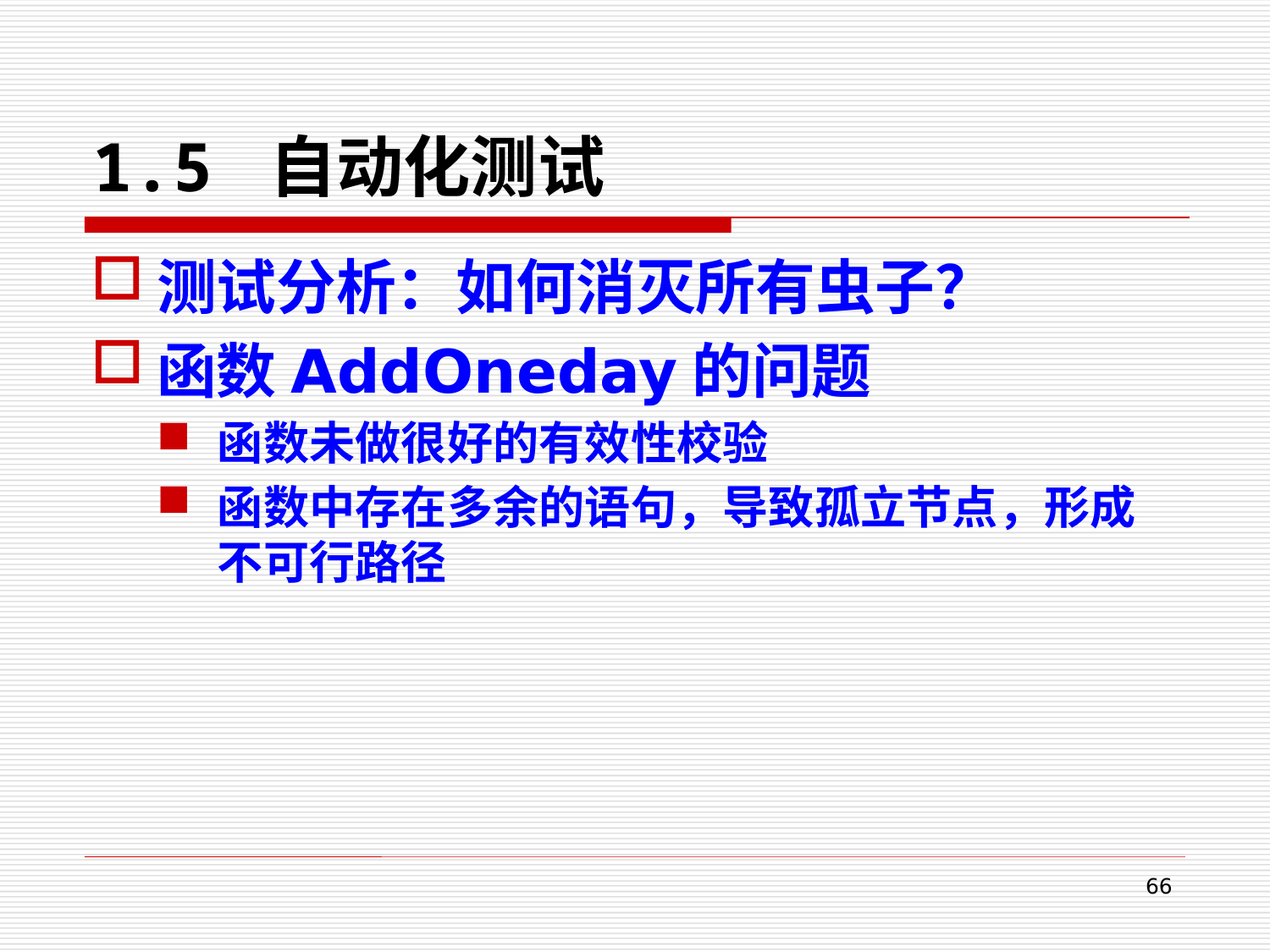

1.5 自动化测试
测试分析：如何消灭所有虫子？
函数AddOneday的问题
函数未做很好的有效性校验
函数中存在多余的语句，导致孤立节点，形成不可行路径
66